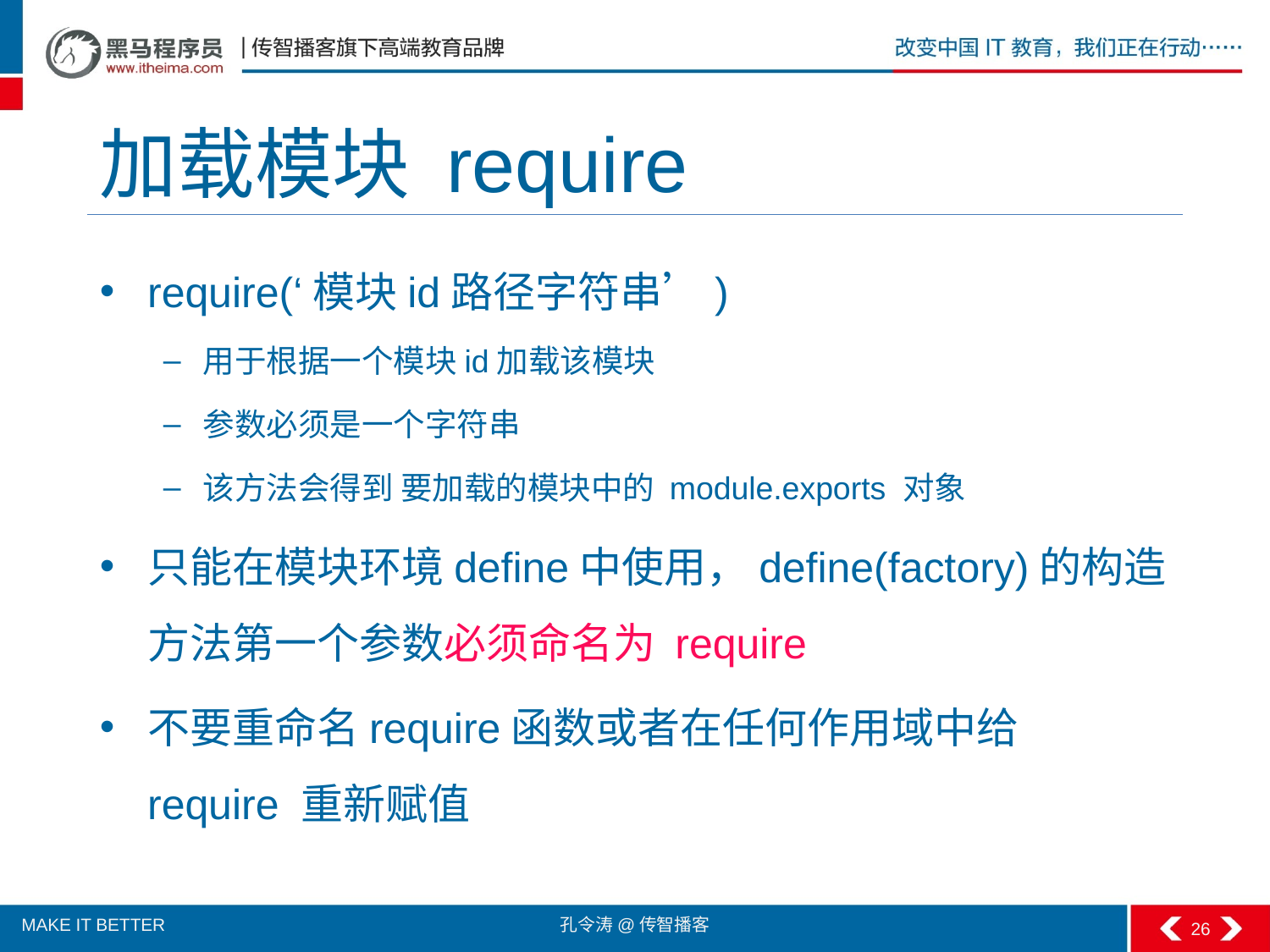

# 加载模块 require
require(‘模块id路径字符串’)
用于根据一个模块id加载该模块
参数必须是一个字符串
该方法会得到 要加载的模块中的 module.exports 对象
只能在模块环境define中使用，define(factory)的构造方法第一个参数必须命名为 require
不要重命名require函数或者在任何作用域中给 require 重新赋值

26
孔令涛@传智播客
MAKE IT BETTER